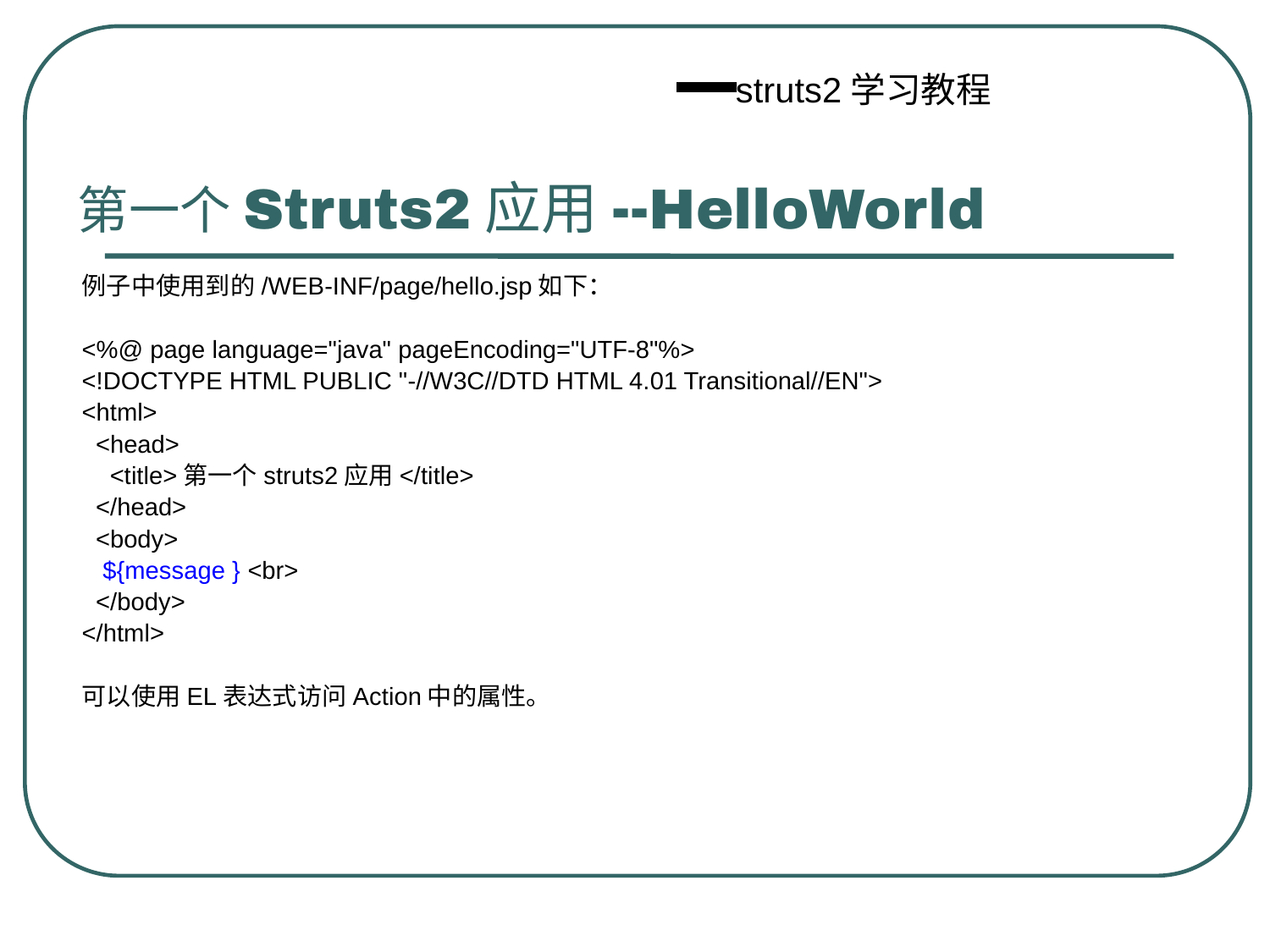

第一个Struts2应用--HelloWorld
例子中使用到的/WEB-INF/page/hello.jsp如下：

<%@ page language="java" pageEncoding="UTF-8"%>
<!DOCTYPE HTML PUBLIC "-//W3C//DTD HTML 4.01 Transitional//EN">
<html>
  <head>
    <title>第一个struts2应用</title>
  </head>
  <body>
   ${message } <br>
  </body>
</html>

可以使用EL表达式访问Action中的属性。